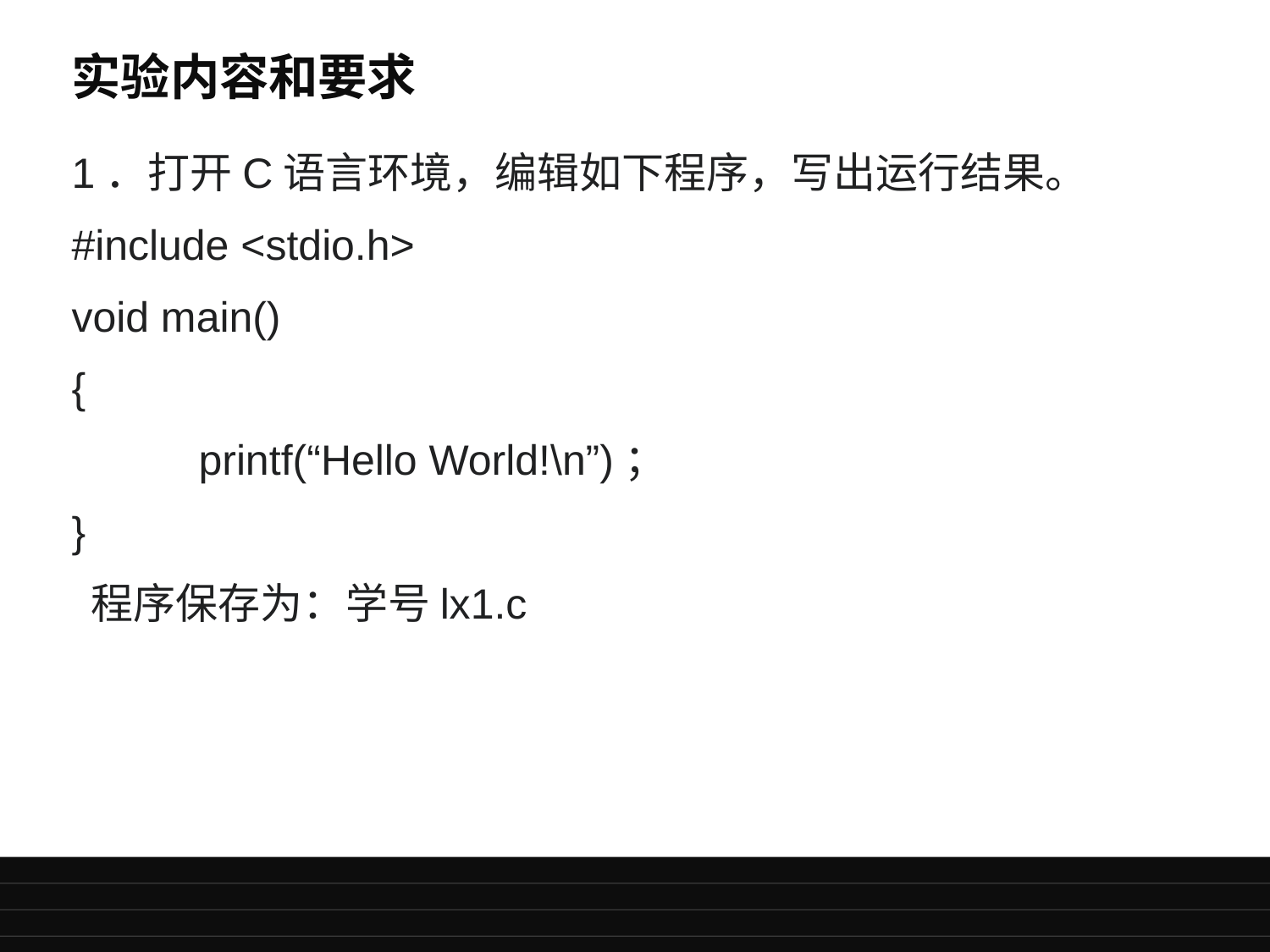

# 实验内容和要求
1．打开C语言环境，编辑如下程序，写出运行结果。
#include <stdio.h>
void main()
{
	printf(“Hello World!\n”)；
}
 程序保存为：学号lx1.c